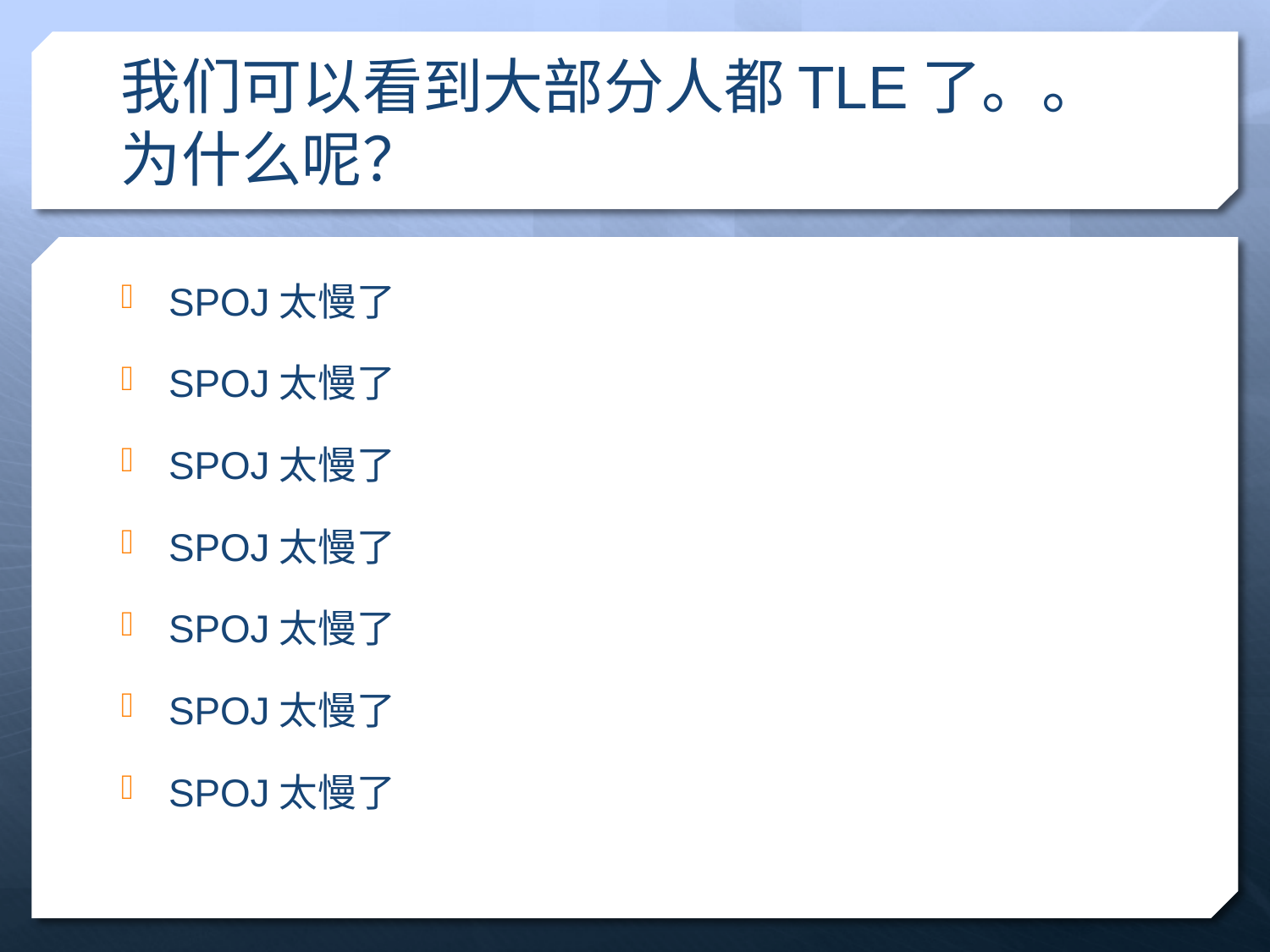

# 我们可以看到大部分人都TLE了。。为什么呢？
SPOJ太慢了
SPOJ太慢了
SPOJ太慢了
SPOJ太慢了
SPOJ太慢了
SPOJ太慢了
SPOJ太慢了